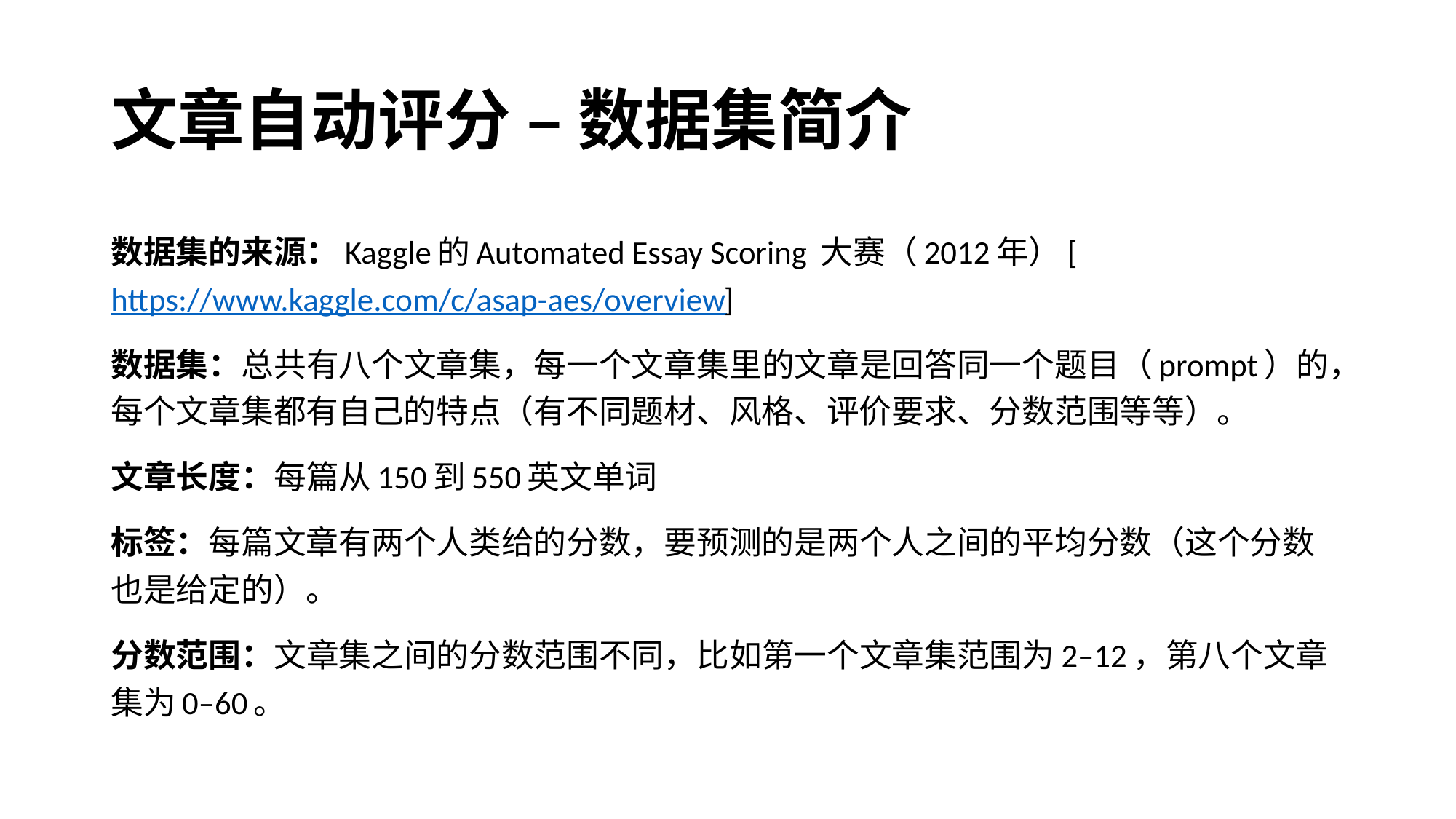

# 文章自动评分 – 数据集简介
数据集的来源：Kaggle的Automated Essay Scoring 大赛（2012年）[https://www.kaggle.com/c/asap-aes/overview]
数据集：总共有八个文章集，每一个文章集里的文章是回答同一个题目（prompt）的，每个文章集都有自己的特点（有不同题材、风格、评价要求、分数范围等等）。
文章长度：每篇从150到550英文单词
标签：每篇文章有两个人类给的分数，要预测的是两个人之间的平均分数（这个分数也是给定的）。
分数范围：文章集之间的分数范围不同，比如第一个文章集范围为2–12，第八个文章集为0–60。